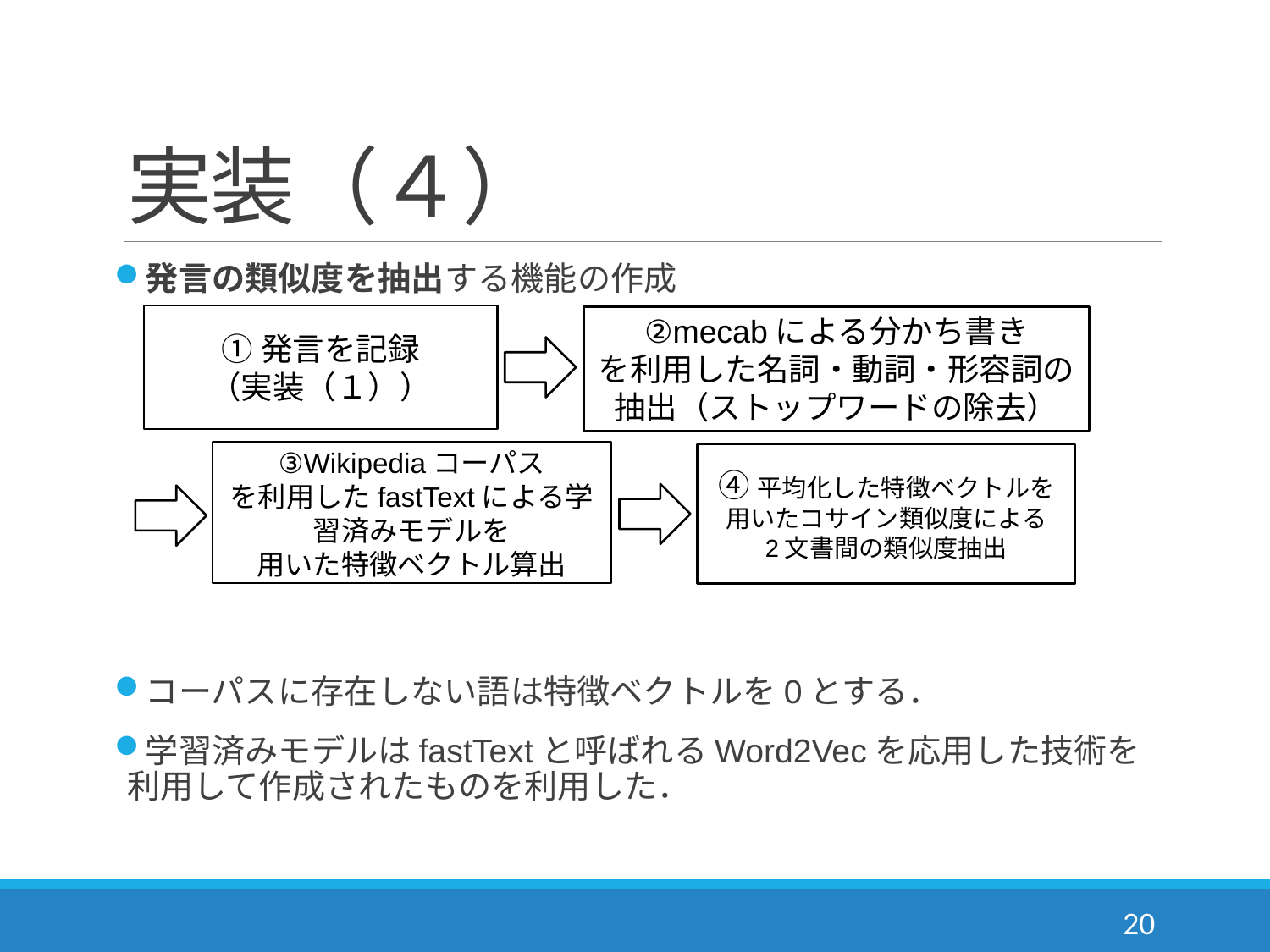

# 実装（４）

発言の類似度を抽出する機能の作成

コーパスに存在しない語は特徴ベクトルを0とする．
学習済みモデルはfastTextと呼ばれるWord2Vecを応用した技術を利用して作成されたものを利用した．

①発言を記録
（実装（１））
②mecabによる分かち書き
を利用した名詞・動詞・形容詞の抽出（ストップワードの除去）

③Wikipediaコーパス
を利用したfastTextによる学習済みモデルを
用いた特徴ベクトル算出
④平均化した特徴ベクトルを用いたコサイン類似度による
2文書間の類似度抽出

20